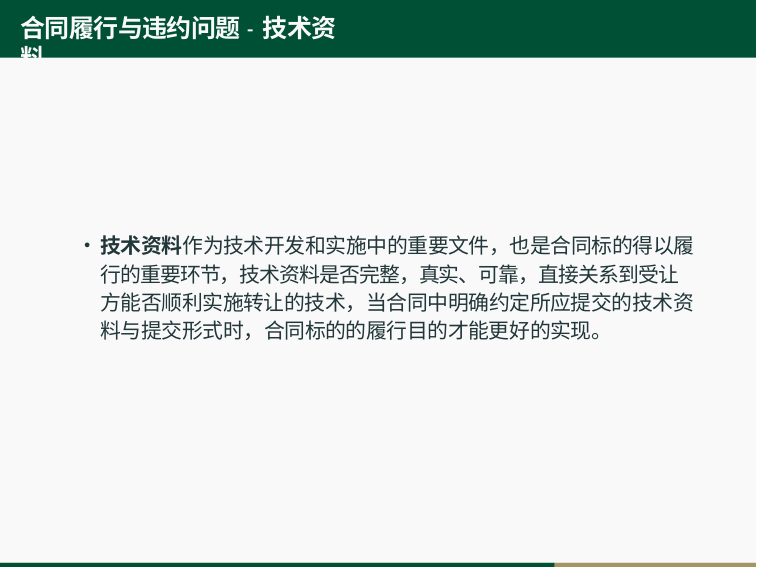

# 合同履行与违约问题-技术资料
技术资料作为技术开发和实施中的重要文件，也是合同标的得以履行的重要环节，技术资料是否完整，真实、可靠，直接关系到受让方能否顺利实施转让的技术，当合同中明确约定所应提交的技术资料与提交形式时，合同标的的履行目的才能更好的实现。